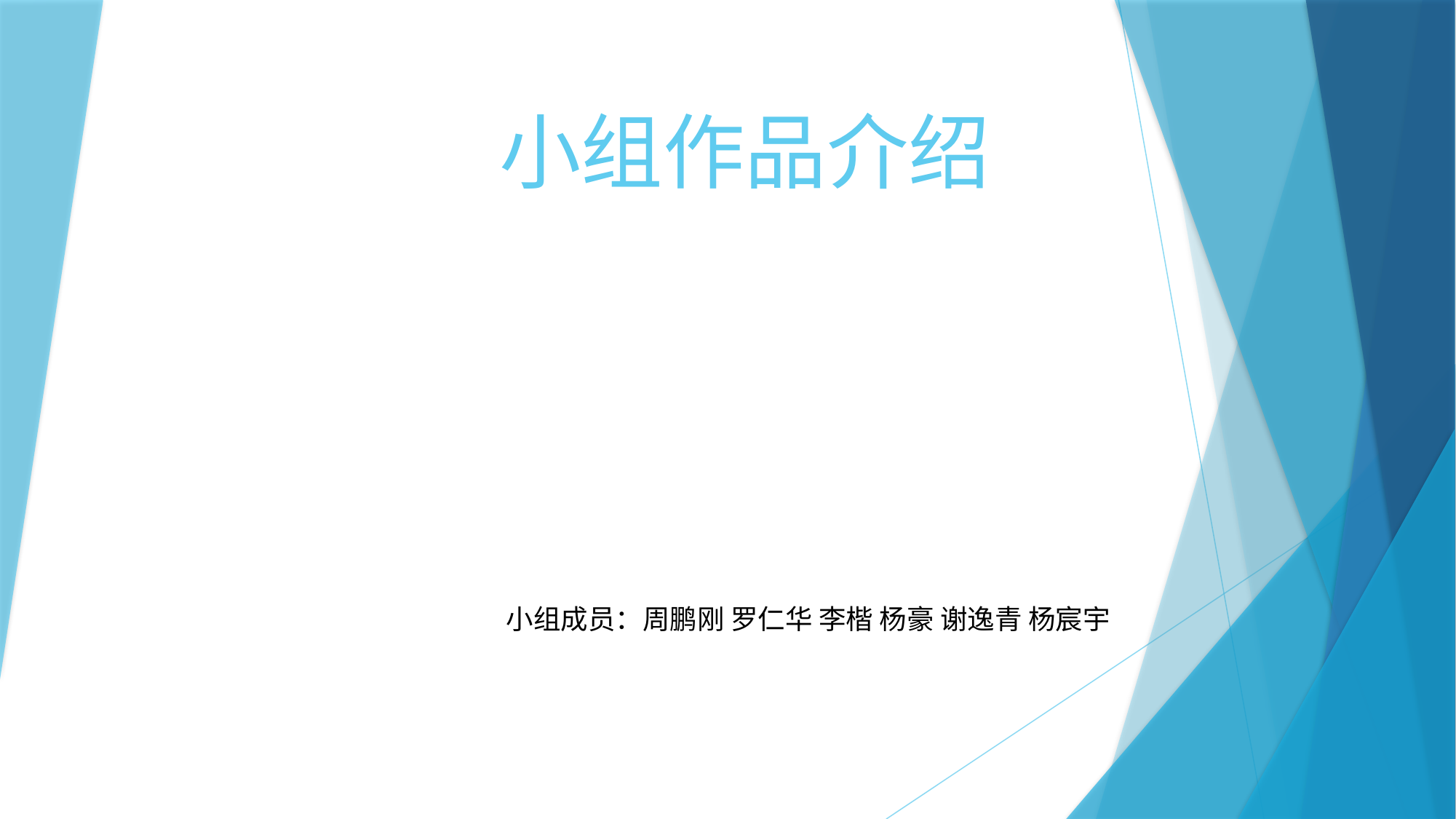

# 小组作品介绍

小组成员：周鹏刚 罗仁华 李楷 杨豪 谢逸青 杨宸宇